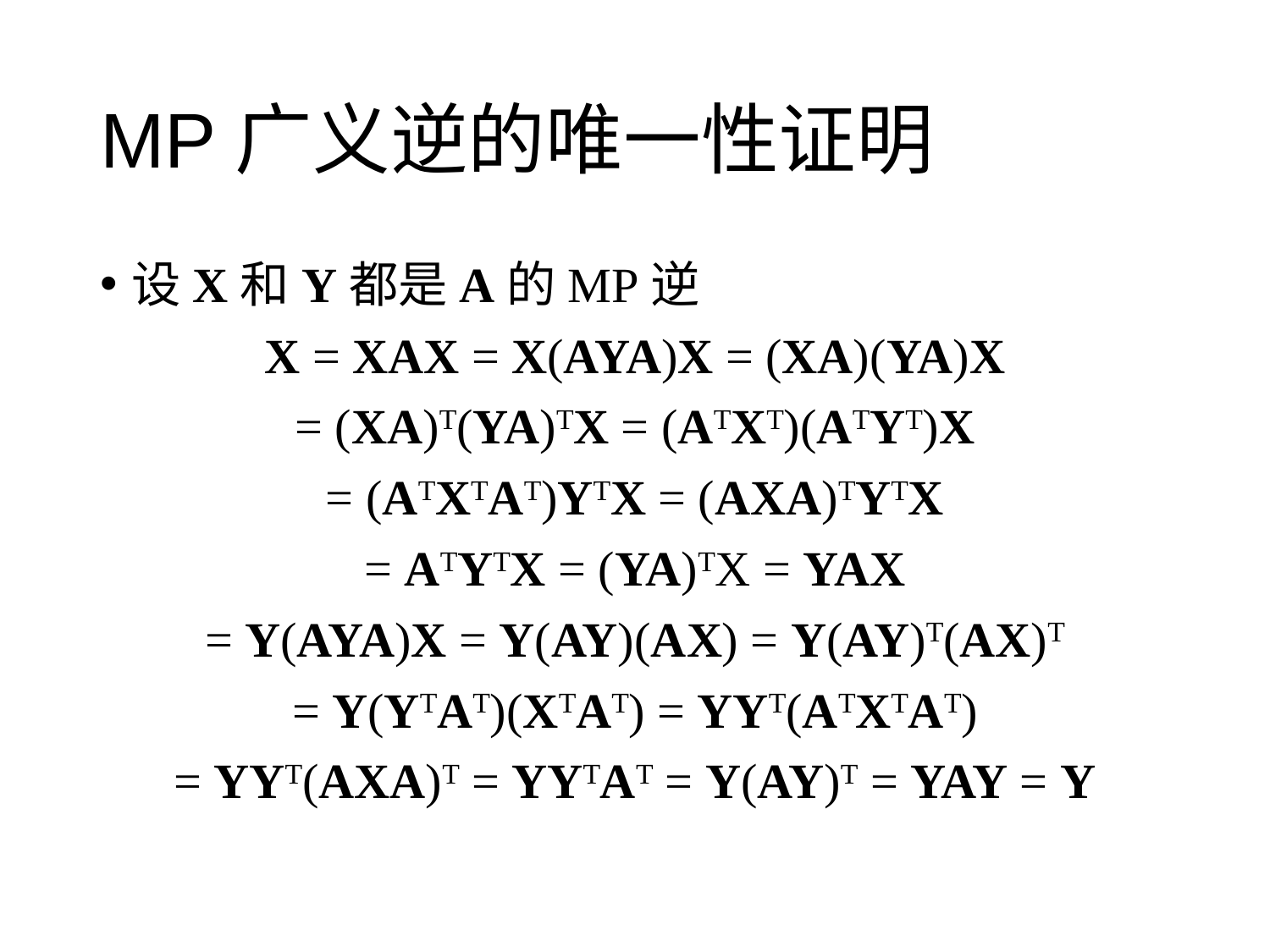

# MP广义逆的唯一性证明
设X和Y都是A的MP逆
X = XAX = X(AYA)X = (XA)(YA)X
= (XA)T(YA)TX = (ATXT)(ATYT)X
= (ATXTAT)YTX = (AXA)TYTX
= ATYTX = (YA)TX = YAX
= Y(AYA)X = Y(AY)(AX) = Y(AY)T(AX)T
= Y(YTAT)(XTAT) = YYT(ATXTAT)
= YYT(AXA)T = YYTAT = Y(AY)T = YAY = Y